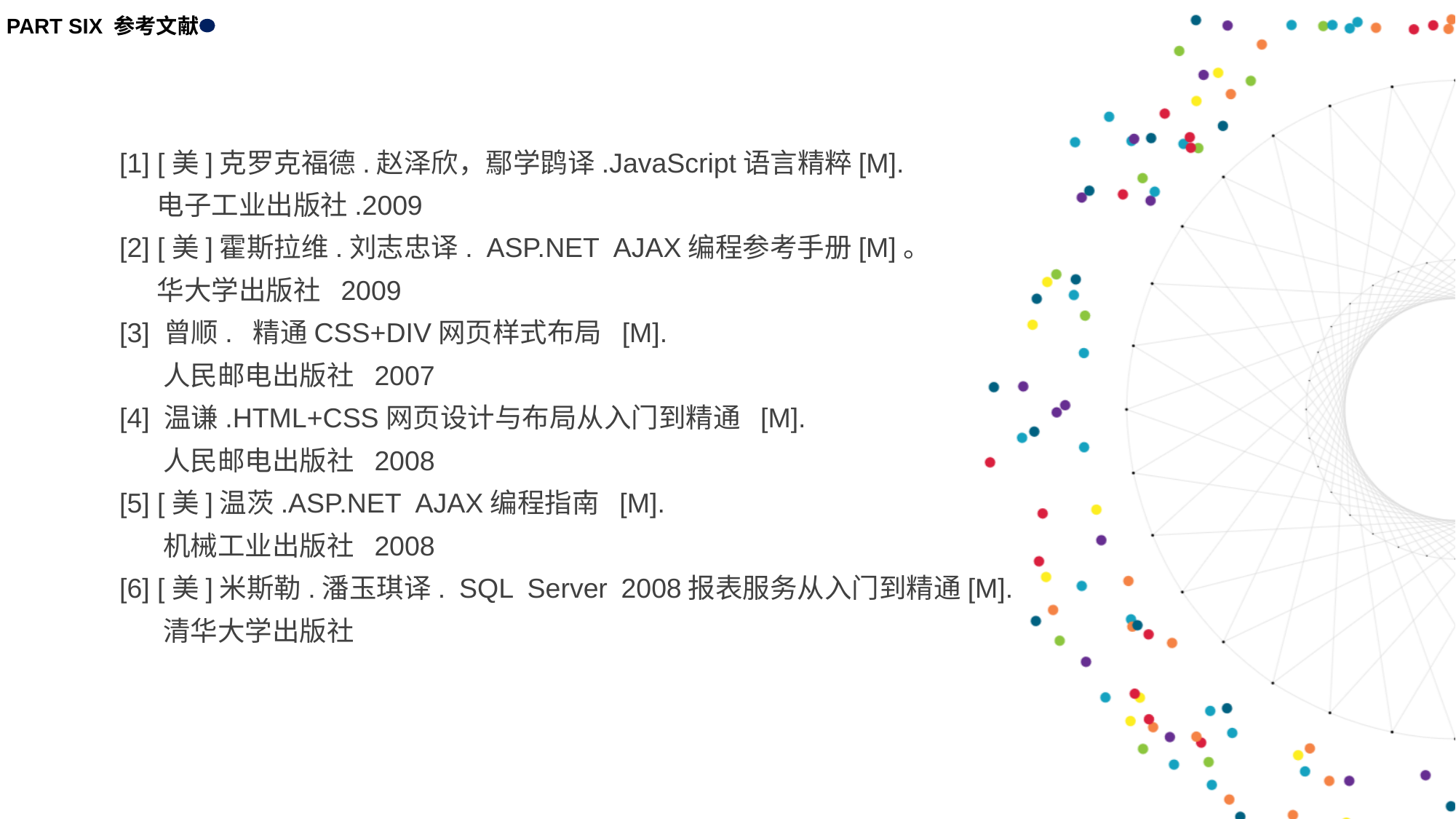

PART SIX 参考文献

[1] [美]克罗克福德.赵泽欣，鄢学鹍译.JavaScript语言精粹[M].
     电子工业出版社.2009
[2] [美]霍斯拉维.刘志忠译. ASP.NET AJAX编程参考手册[M]。
     华大学出版社 2009
[3] 曾顺. 精通CSS+DIV网页样式布局 [M].
      人民邮电出版社 2007
[4] 温谦.HTML+CSS网页设计与布局从入门到精通 [M].
      人民邮电出版社 2008
[5] [美]温茨.ASP.NET AJAX编程指南 [M].
      机械工业出版社 2008
[6] [美]米斯勒.潘玉琪译. SQL Server 2008报表服务从入门到精通[M].
      清华大学出版社